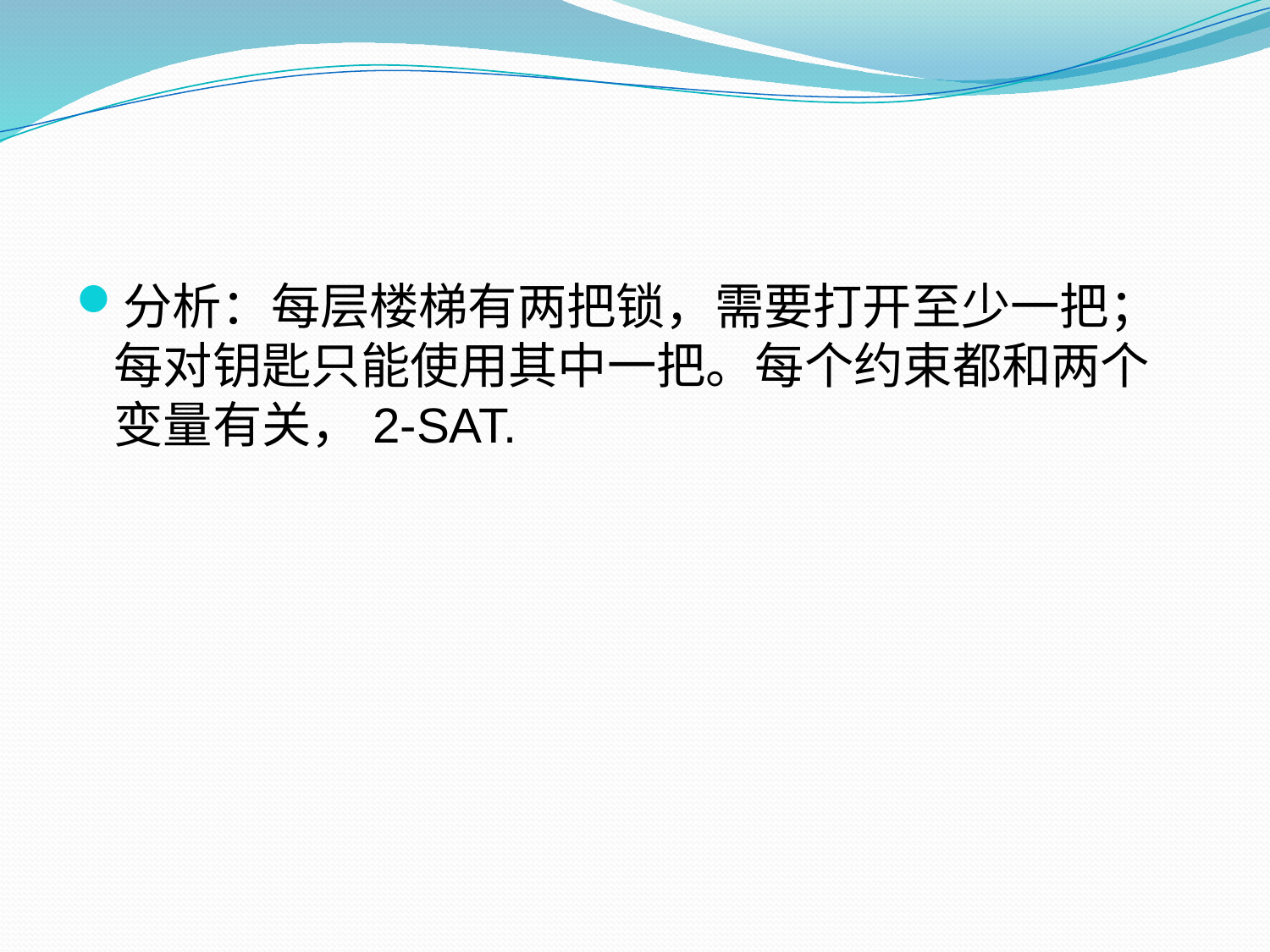

#
分析：每层楼梯有两把锁，需要打开至少一把；每对钥匙只能使用其中一把。每个约束都和两个变量有关，2-SAT.